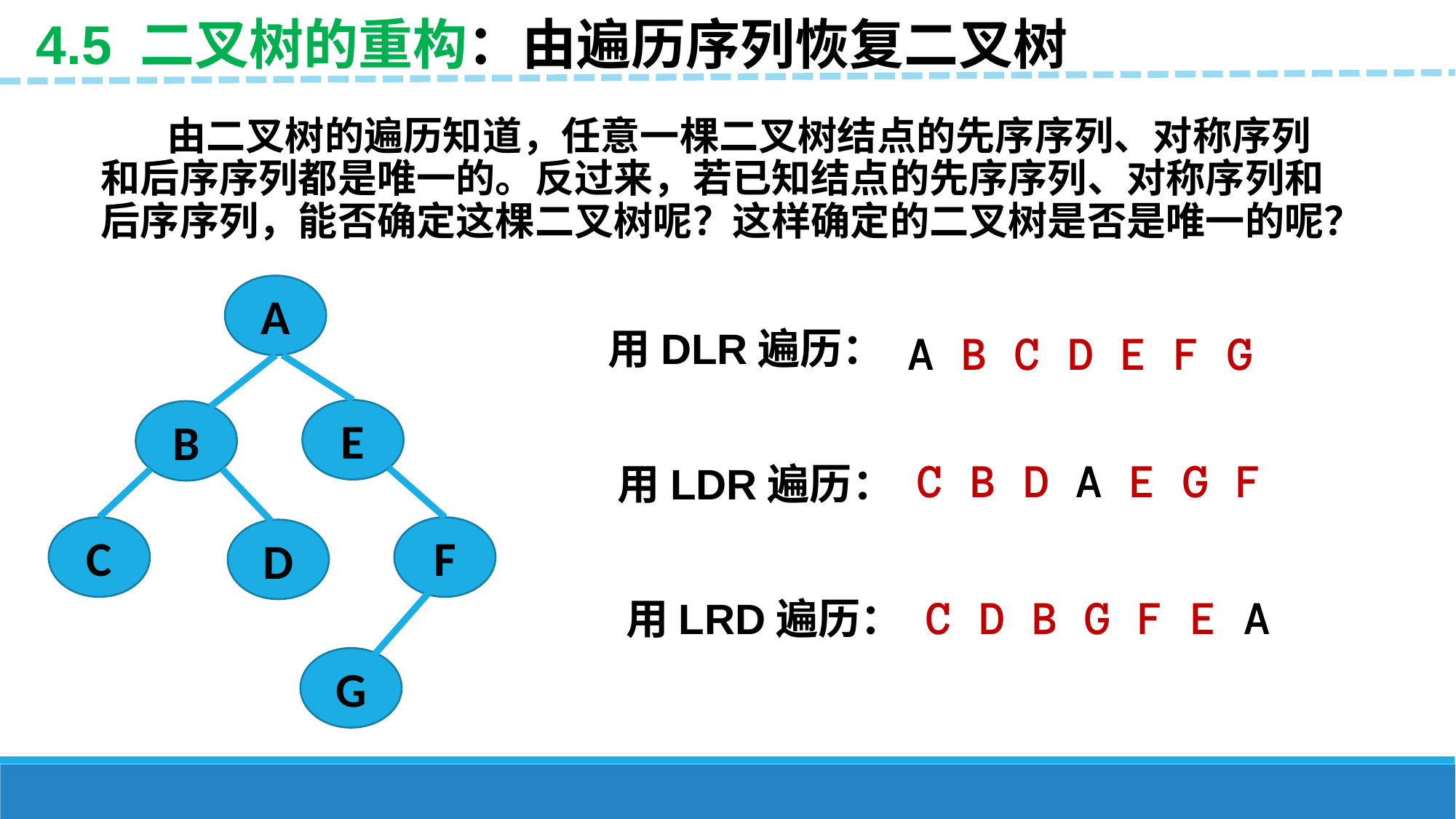

4.5 二叉树的重构：由遍历序列恢复二叉树
       由二叉树的遍历知道，任意一棵二叉树结点的先序序列、对称序列和后序序列都是唯一的。反过来，若已知结点的先序序列、对称序列和后序序列，能否确定这棵二叉树呢？这样确定的二叉树是否是唯一的呢？
A
用DLR遍历：
A B C D E F G
E
B
C B D A E G F
用LDR遍历：
C
F
D
C D B G F E A
用LRD遍历：
G